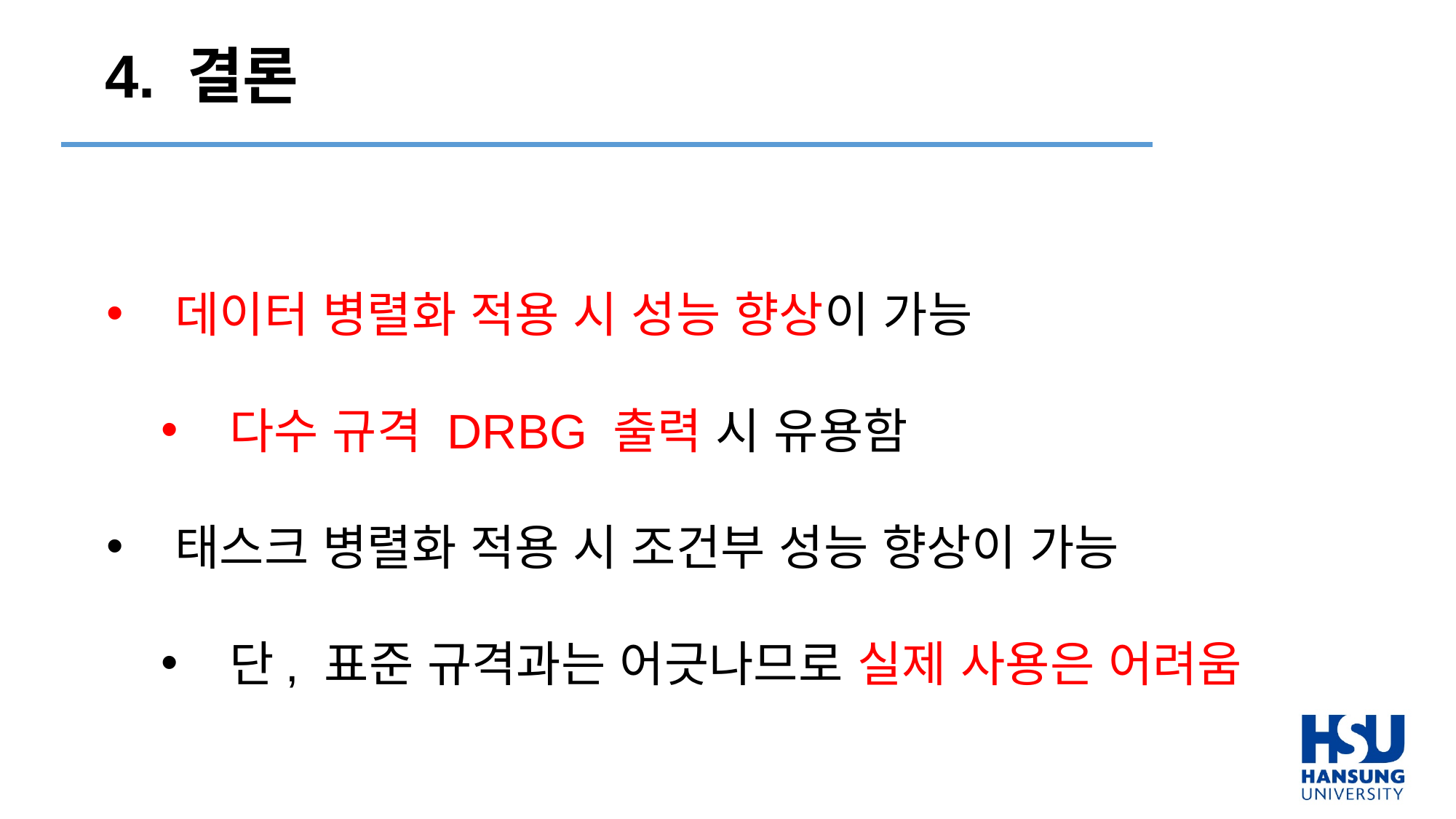

4. 결론
데이터 병렬화 적용 시 성능 향상이 가능
다수 규격 DRBG 출력 시 유용함
태스크 병렬화 적용 시 조건부 성능 향상이 가능
단, 표준 규격과는 어긋나므로 실제 사용은 어려움